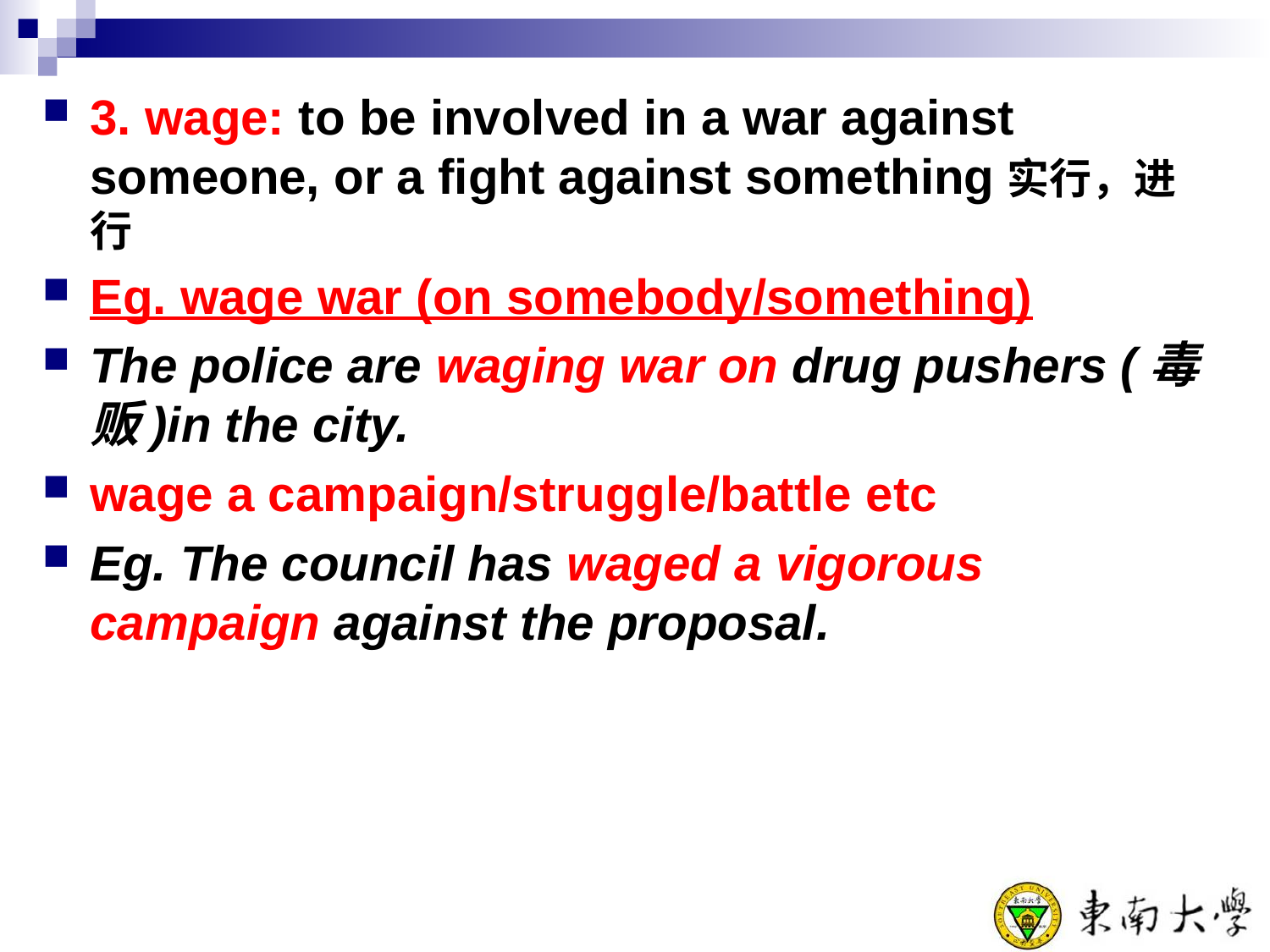

3. wage: to be involved in a war against someone, or a fight against something实行，进行
Eg. wage war (on somebody/something)
The police are waging war on drug pushers (毒贩)in the city.
wage a campaign/struggle/battle etc
Eg. The council has waged a vigorous campaign against the proposal.